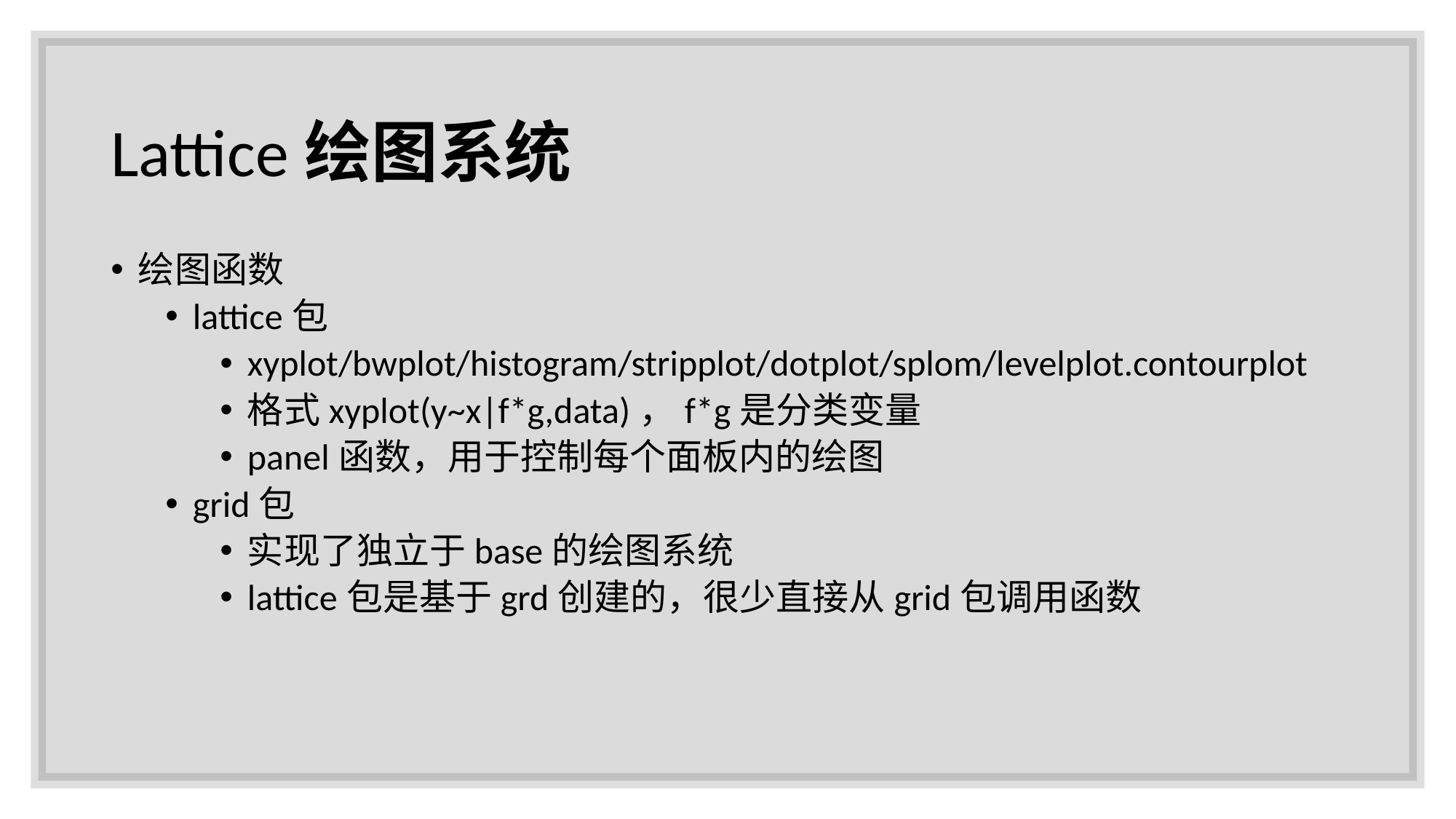

# Lattice绘图系统
绘图函数
lattice包
xyplot/bwplot/histogram/stripplot/dotplot/splom/levelplot.contourplot
格式xyplot(y~x|f*g,data)，f*g是分类变量
panel函数，用于控制每个面板内的绘图
grid包
实现了独立于base的绘图系统
lattice包是基于grd创建的，很少直接从grid包调用函数